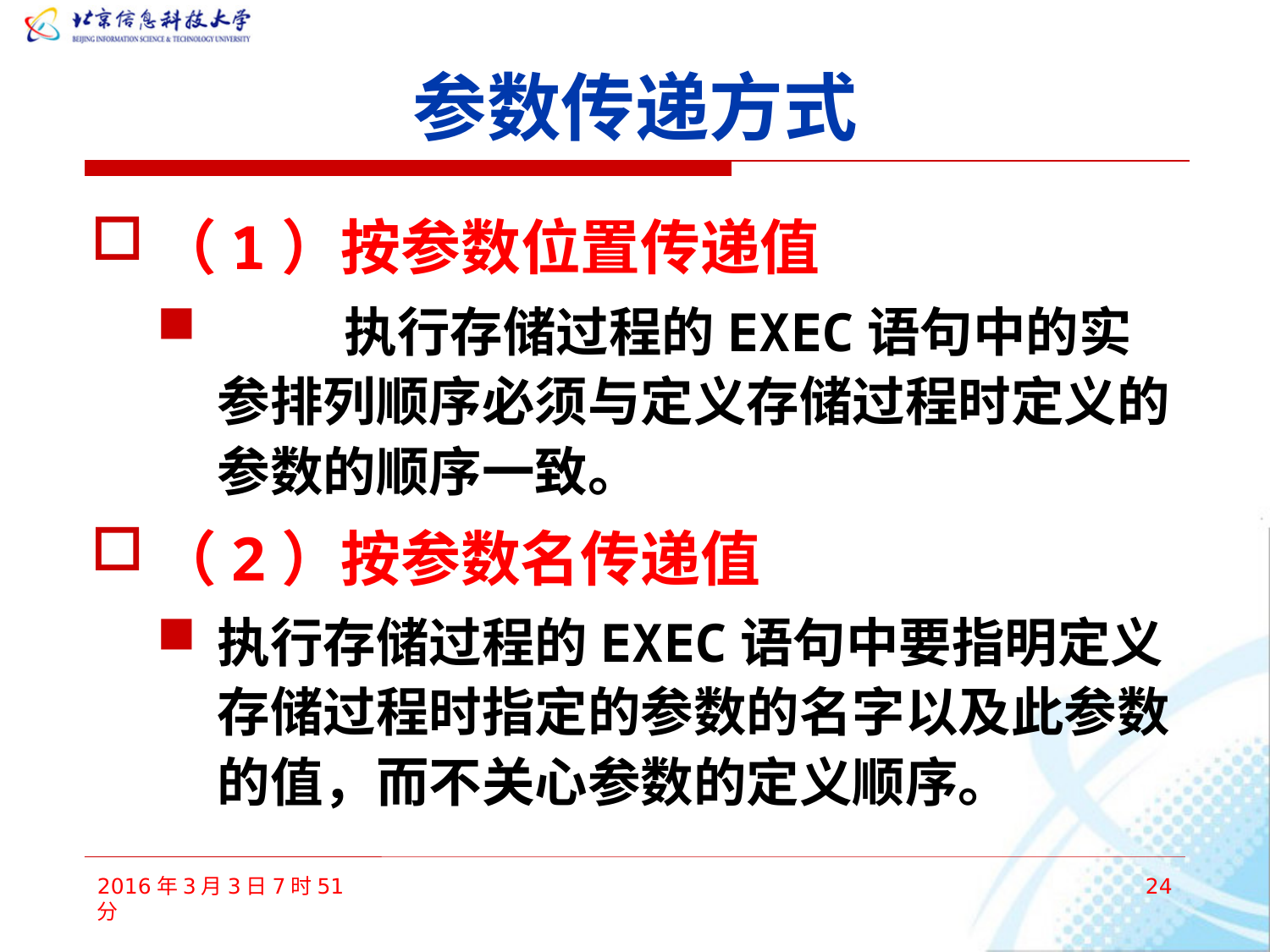

# 参数传递方式
（1）按参数位置传递值
	执行存储过程的EXEC语句中的实参排列顺序必须与定义存储过程时定义的参数的顺序一致。
（2）按参数名传递值
执行存储过程的EXEC语句中要指明定义存储过程时指定的参数的名字以及此参数的值，而不关心参数的定义顺序。
2016年3月3日7时51分
24